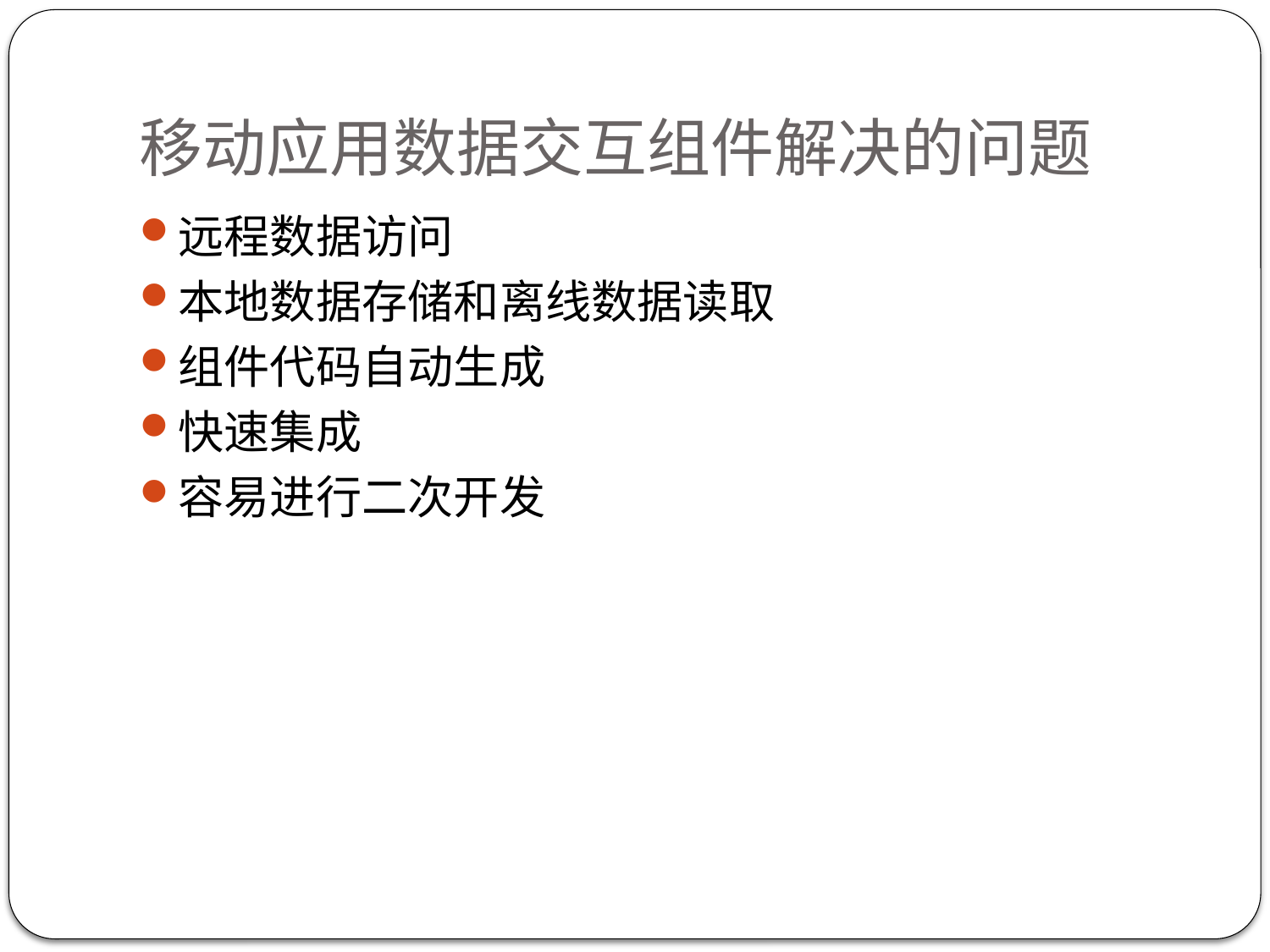

# 移动应用数据交互组件解决的问题
远程数据访问
本地数据存储和离线数据读取
组件代码自动生成
快速集成
容易进行二次开发